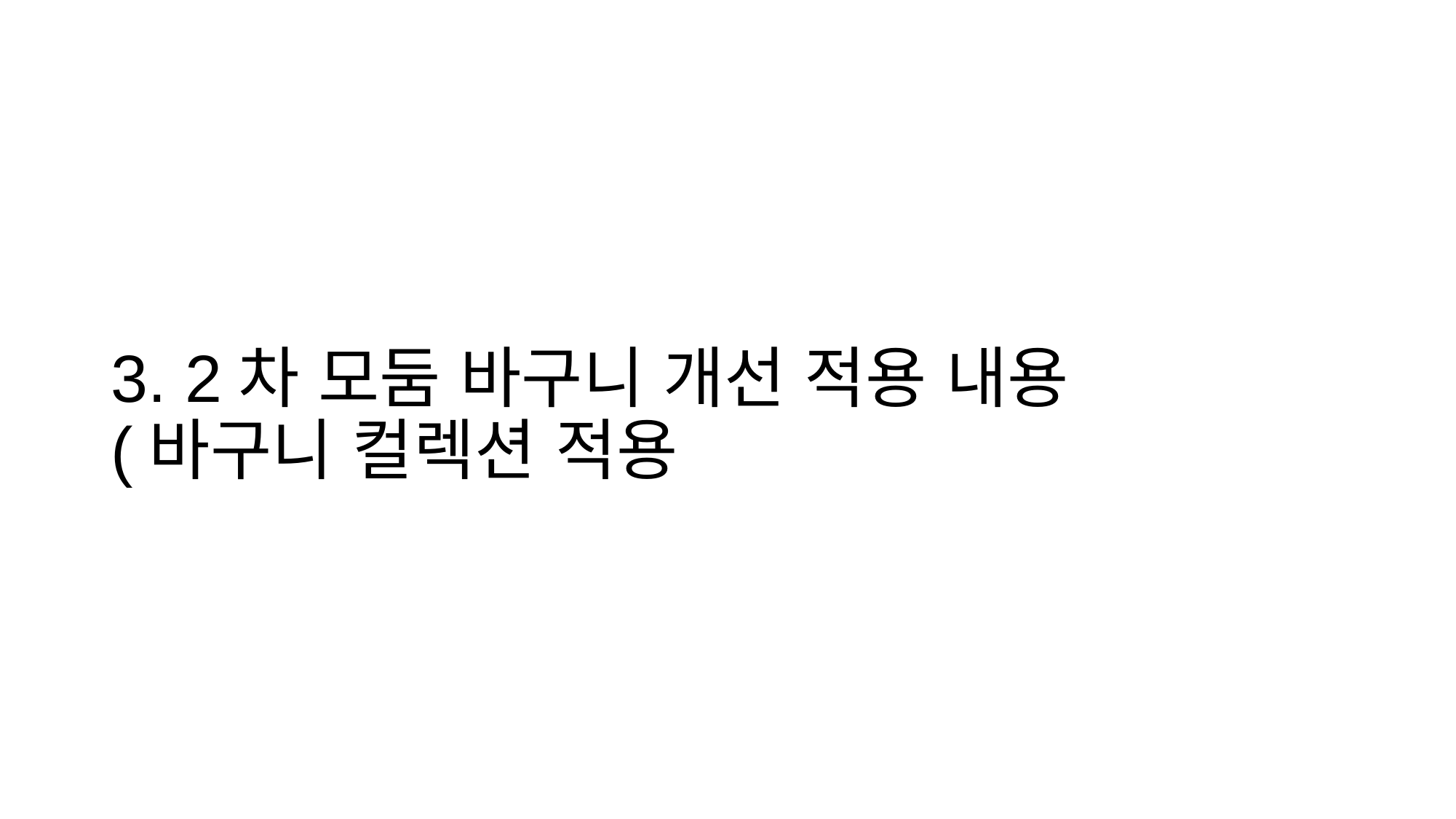

# 3. 2차 모둠 바구니 개선 적용 내용 (바구니 컬렉션 적용